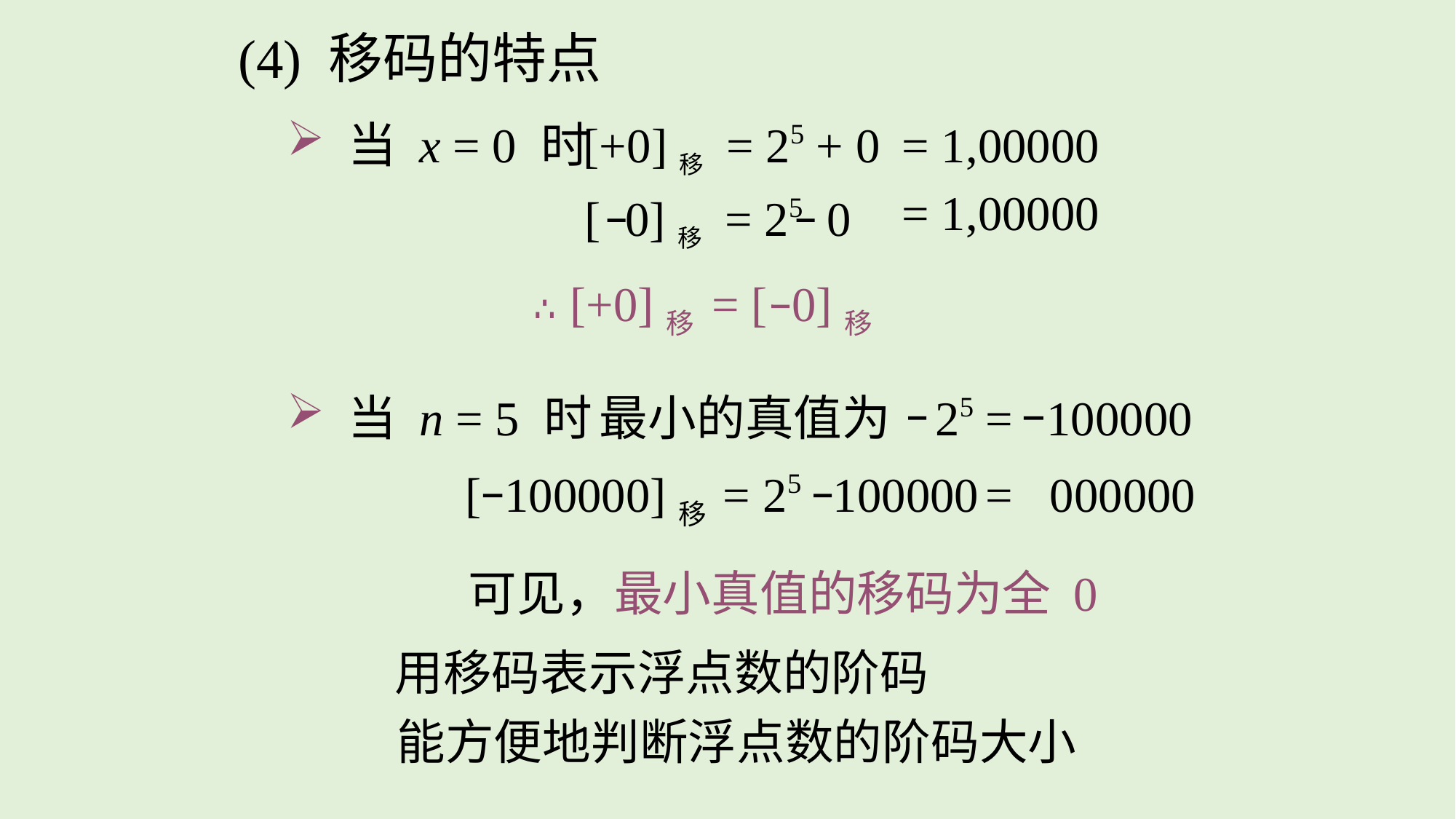

(4) 移码的特点
 当 x = 0 时
[+0]移 = 25 + 0
= 1,00000
= 1,00000
[  0]移 = 25  0

∴ [+0]移 = [  0]移

 当 n = 5 时
最小的真值为   25

=   100000

[  100000]移

= 25   100000

=   000000
可见，最小真值的移码为全 0
用移码表示浮点数的阶码
能方便地判断浮点数的阶码大小